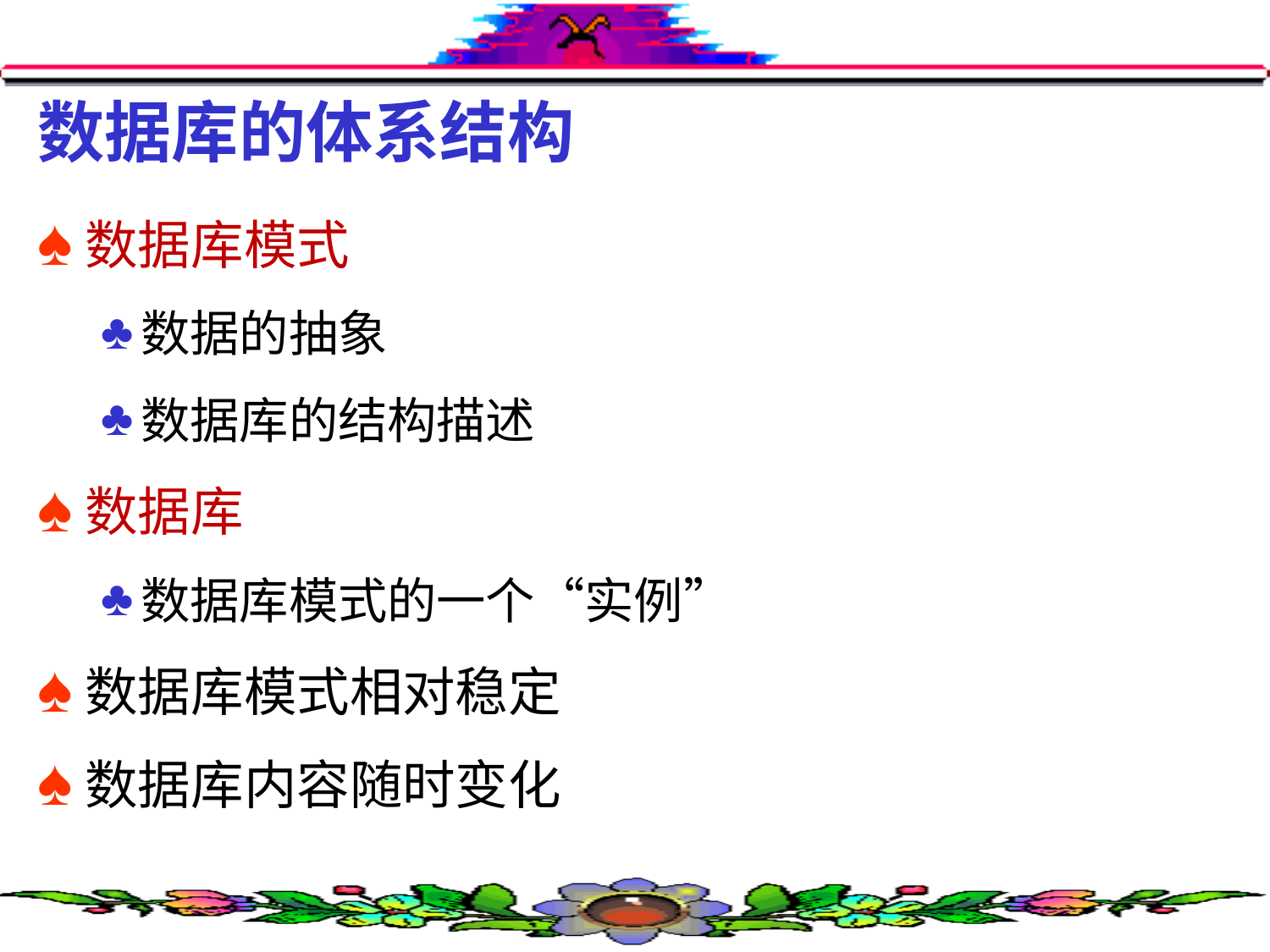

# 数据库的体系结构
数据库模式
数据的抽象
数据库的结构描述
数据库
数据库模式的一个“实例”
数据库模式相对稳定
数据库内容随时变化